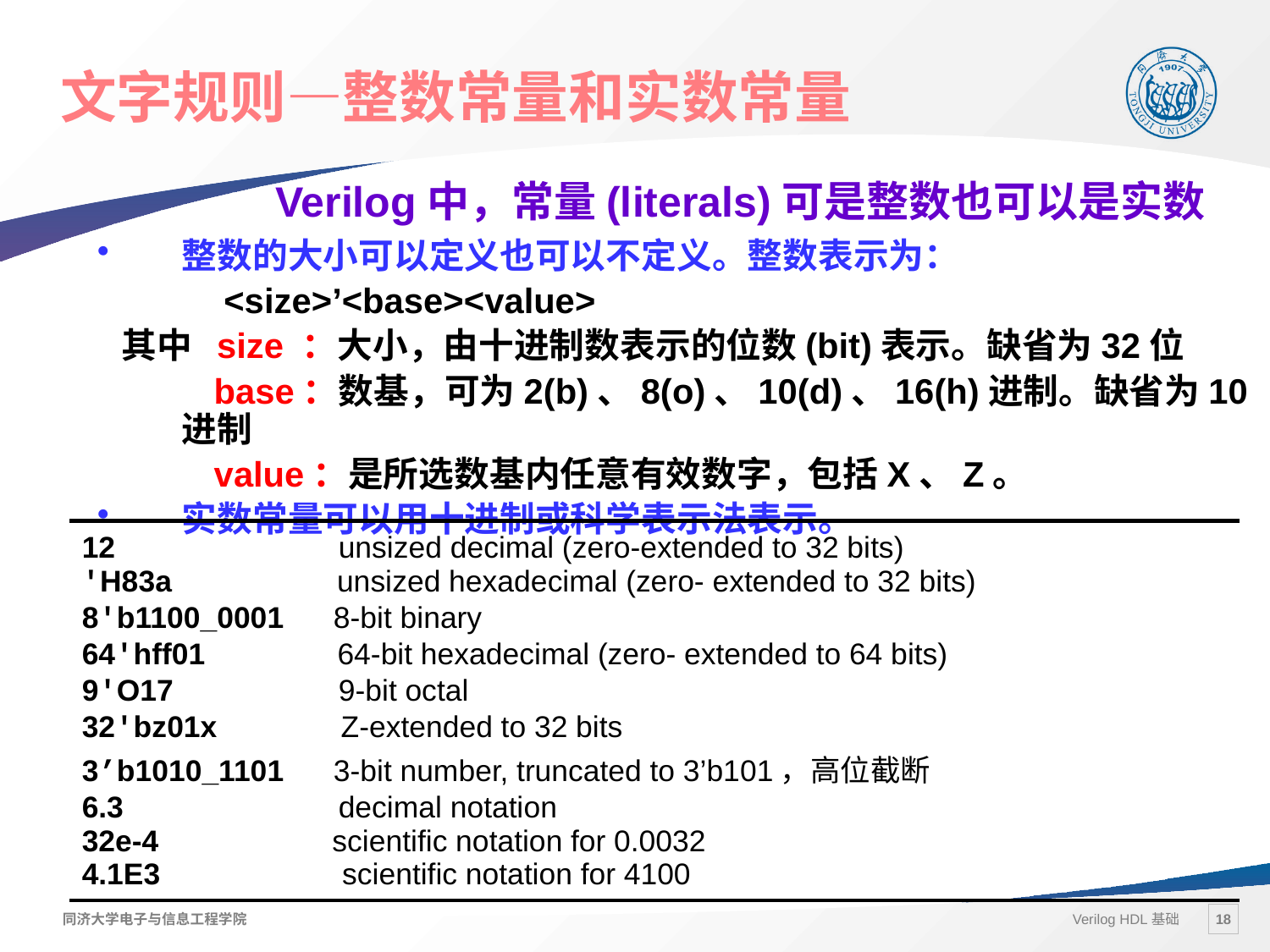

# 文字规则—整数常量和实数常量
 Verilog中，常量(literals)可是整数也可以是实数
整数的大小可以定义也可以不定义。整数表示为：
             <size>’<base><value>
  其中  size ：大小，由十进制数表示的位数(bit)表示。缺省为32位
            base：数基，可为2(b)、8(o)、10(d)、16(h)进制。缺省为10进制
            value：是所选数基内任意有效数字，包括X、Z。
实数常量可以用十进制或科学表示法表示。
| 12 unsized decimal (zero-extended to 32 bits) 'H83a unsized hexadecimal (zero- extended to 32 bits) 8'b1100\_0001 8-bit binary 64'hff01 64-bit hexadecimal (zero- extended to 64 bits) 9'O17 9-bit octal 32'bz01x Z-extended to 32 bits 3’b1010\_1101 3-bit number, truncated to 3’b101，高位截断 6.3 decimal notation 32e-4 scientific notation for 0.0032 4.1E3 scientific notation for 4100 |  |
| --- | --- |